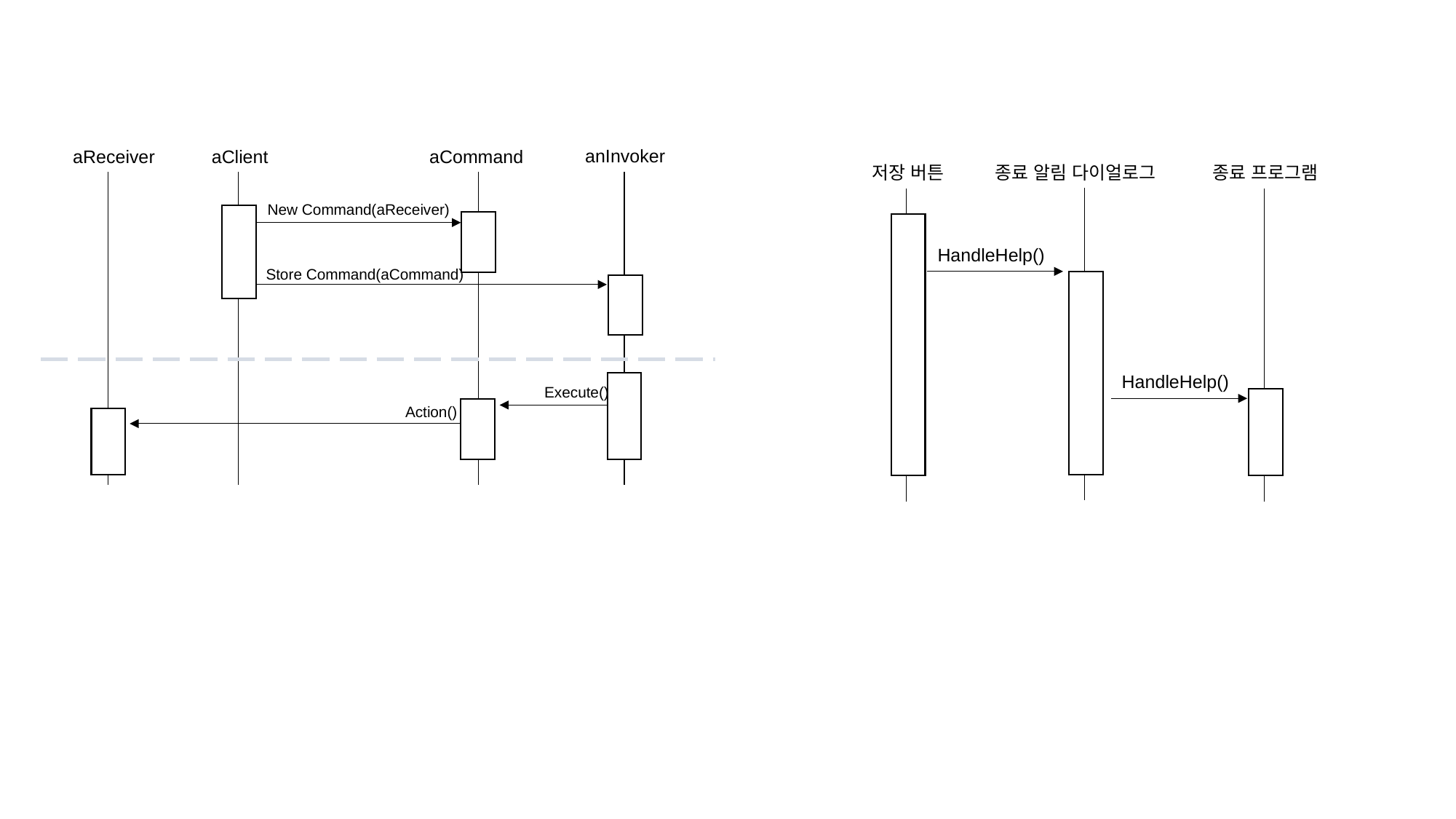

anInvoker

aClient

aCommand

aReceiver

New Command(aReceiver)
Store Command(aCommand)

Execute()
Action()

종료 알림 다이얼로그

저장 버튼

종료 프로그램

HandleHelp()
HandleHelp()